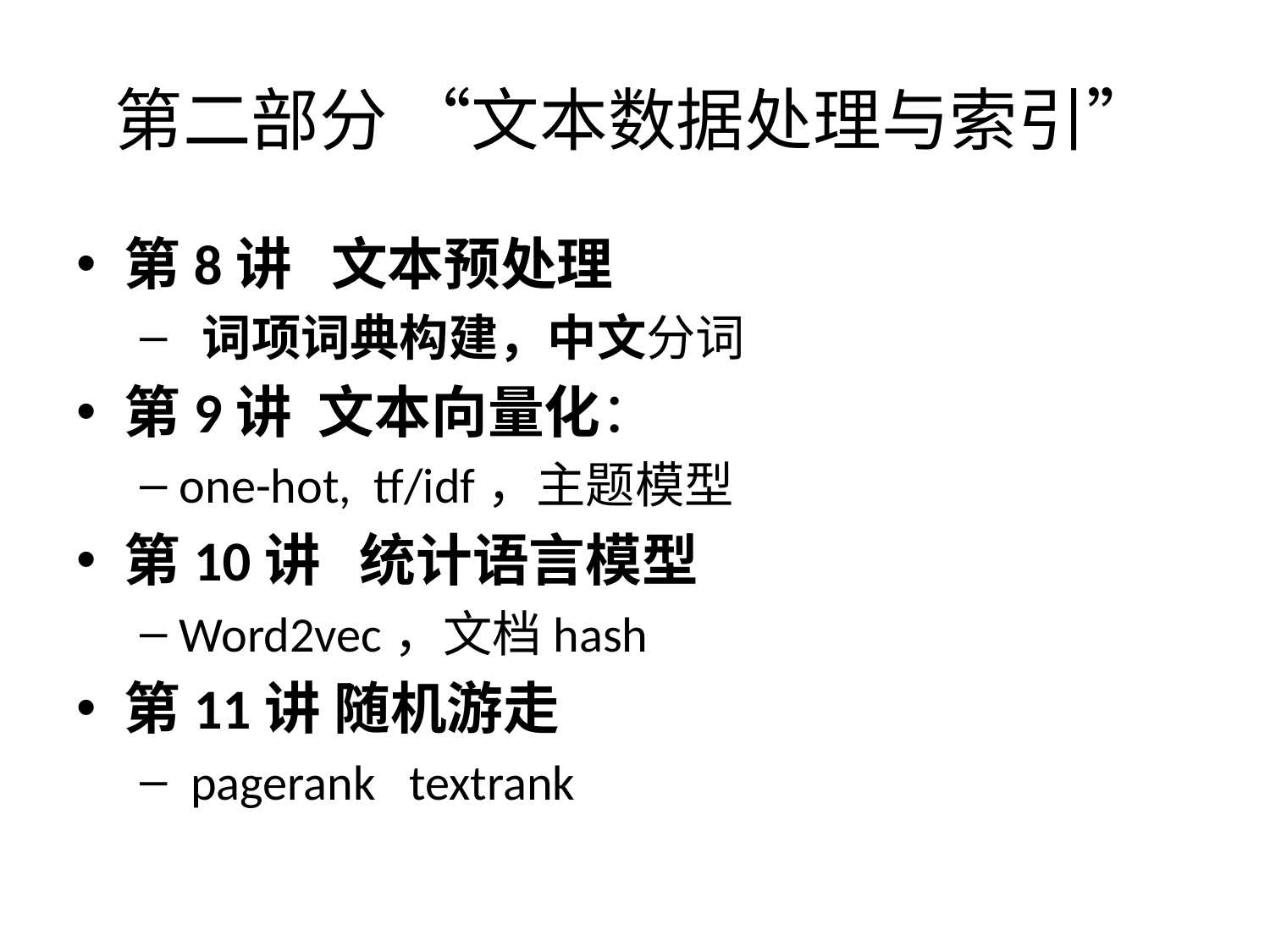

# 第二部分 “文本数据处理与索引”
第8讲   文本预处理
 词项词典构建，中文分词
第9讲  文本向量化：
one-hot,  tf/idf，主题模型
第10讲   统计语言模型
Word2vec，文档hash
第11讲 随机游走
 pagerank   textrank